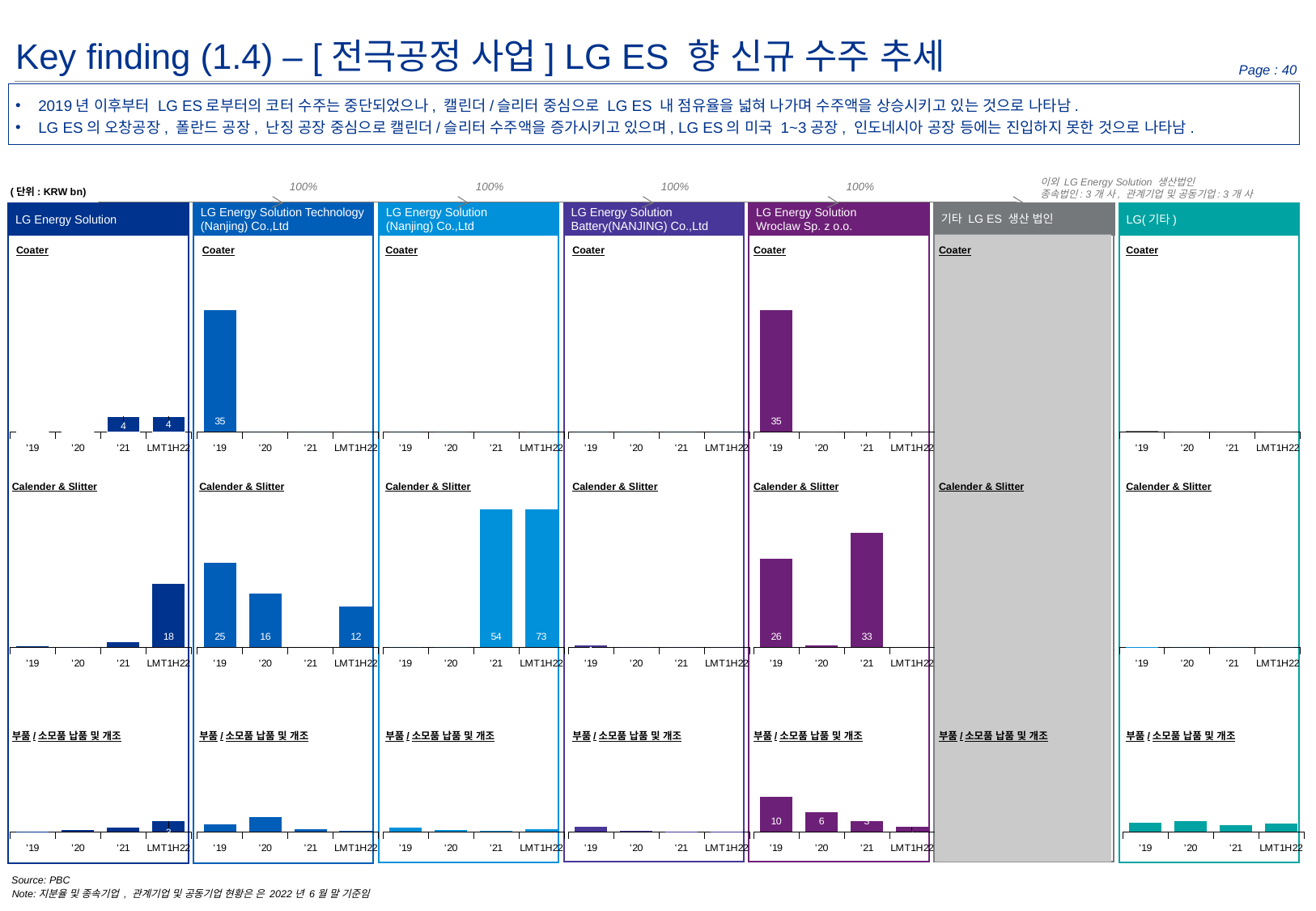

Key finding (1.4) – [전극공정 사업] LG ES 향 신규 수주 추세
2019년 이후부터 LG ES로부터의 코터 수주는 중단되었으나, 캘린더/슬리터 중심으로 LG ES 내 점유율을 넓혀 나가며 수주액을 상승시키고 있는 것으로 나타남.
LG ES의 오창공장, 폴란드 공장, 난징 공장 중심으로 캘린더/슬리터 수주액을 증가시키고 있으며, LG ES의 미국 1~3공장, 인도네시아 공장 등에는 진입하지 못한 것으로 나타남.
이외 LG Energy Solution 생산법인
종속법인: 3개 사, 관계기업 및 공동기업: 3개 사
100%
100%
100%
100%
(단위: KRW bn)
LG Energy Solution

LG Energy Solution Technology (Nanjing) Co.,Ltd

LG Energy Solution
(Nanjing) Co.,Ltd

LG Energy Solution Battery(NANJING) Co.,Ltd

LG Energy Solution
Wroclaw Sp. z o.o.

기타 LG ES 생산 법인

LG(기타)

Coater
Coater
Coater
Coater
Coater
Coater
Coater

### Chart

| Category |  |
|---|---|
| '19 | 0.0 |
| '20 | 0.0 |
| '21 | 4350000000.0 |
| LMT1H22 | 4350000000.0 |

### Chart

| Category |  |
|---|---|
| '19 | 35031018654.6 |
| '20 | 0.0 |
| '21 | 0.0 |
| LMT1H22 | 0.0 |

### Chart

| Category |  |
|---|---|
| '19 | 0.0 |
| '20 | 0.0 |
| '21 | 0.0 |
| LMT1H22 | 0.0 |

### Chart

| Category |  |
|---|---|
| '19 | 0.0 |
| '20 | 0.0 |
| '21 | 0.0 |
| LMT1H22 | 0.0 |

### Chart

| Category |  |
|---|---|
| '19 | 35019207175.700005 |
| '20 | 0.0 |
| '21 | 0.0 |
| LMT1H22 | 0.0 |

### Chart

| Category |  |
|---|---|
| '19 | 200000000.0 |
| '20 | 0.0 |
| '21 | 0.0 |
| LMT1H22 | 0.0 |
Calender & Slitter
Calender & Slitter
Calender & Slitter
Calender & Slitter
Calender & Slitter
Calender & Slitter
Calender & Slitter

### Chart

| Category |  |
|---|---|
| '19 | 230000000.0 |
| '20 | 0.0 |
| '21 | 1375000000.0 |
| LMT1H22 | 18465000000.0 |

### Chart

| Category |  |
|---|---|
| '19 | 24557875507.8 |
| '20 | 15618410910.0 |
| '21 | -806968872.0 |
| LMT1H22 | 11850000000.0 |

### Chart

| Category |  |
|---|---|
| '19 | 0.0 |
| '20 | 0.0 |
| '21 | 54265367650.0 |
| LMT1H22 | 73255022491.0 |

### Chart

| Category |  |
|---|---|
| '19 | 536599610.0 |
| '20 | 0.0 |
| '21 | 0.0 |
| LMT1H22 | 0.0 |

### Chart

| Category |  |
|---|---|
| '19 | 25759911431.300003 |
| '20 | 455848476.0 |
| '21 | 33186173597.332 |
| LMT1H22 | -6.332000732421875 |

### Chart

| Category |  |
|---|---|
| '19 | 26571815.0 |
| '20 | 0.0 |
| '21 | 0.0 |
| LMT1H22 | 0.0 |

### Chart

| Category |  |
|---|---|
| '19 | 68790000.0 |
| '20 | 610437000.0 |
| '21 | 1247610000.0 |
| LMT1H22 | 3029850000.0 |

### Chart

| Category |  |
|---|---|
| '19 | 2128083174.0 |
| '20 | 4221418852.0 |
| '21 | 833893352.0 |
| LMT1H22 | 323986826.0 |

### Chart

| Category |  |
|---|---|
| '19 | 1230812001.0 |
| '20 | 603506782.0 |
| '21 | 361951989.0 |
| LMT1H22 | 688829752.0 |

### Chart

| Category |  |
|---|---|
| '19 | 1496285381.6600003 |
| '20 | 316568741.0 |
| '21 | 114441216.0 |
| LMT1H22 | 109513898.0 |

### Chart

| Category |  |
|---|---|
| '19 | 10114717686.326 |
| '20 | 5503503447.0 |
| '21 | 3040117840.53 |
| LMT1H22 | 1354091694.0 |

### Chart

| Category |  |
|---|---|
| '19 | 2484774000.0 |
| '20 | 3067531934.0 |
| '21 | 1930648521.0 |
| LMT1H22 | 2386529485.0 |
부품/소모품 납품 및 개조
부품/소모품 납품 및 개조
부품/소모품 납품 및 개조
부품/소모품 납품 및 개조
부품/소모품 납품 및 개조
부품/소모품 납품 및 개조
부품/소모품 납품 및 개조

Source: PBC
Note:지분율 및 종속기업 , 관계기업 및 공동기업 현황은 은 2022년 6월 말 기준임